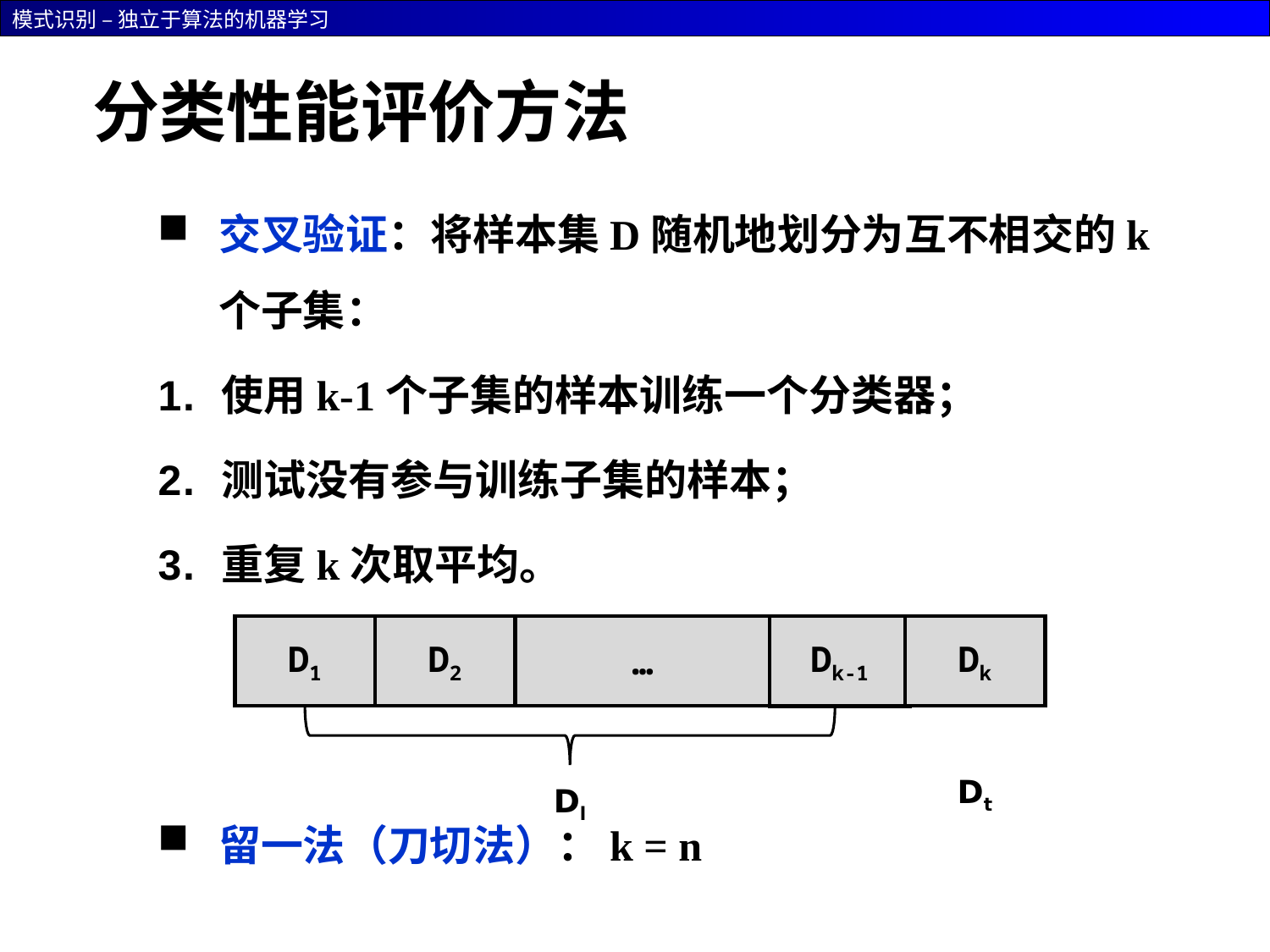

# 分类性能评价方法
交叉验证：将样本集D随机地划分为互不相交的k个子集：
使用k-1个子集的样本训练一个分类器；
测试没有参与训练子集的样本；
重复k次取平均。

留一法（刀切法）：k = n

D1
D2
…
Dk
Dk-1
Dt
Dl